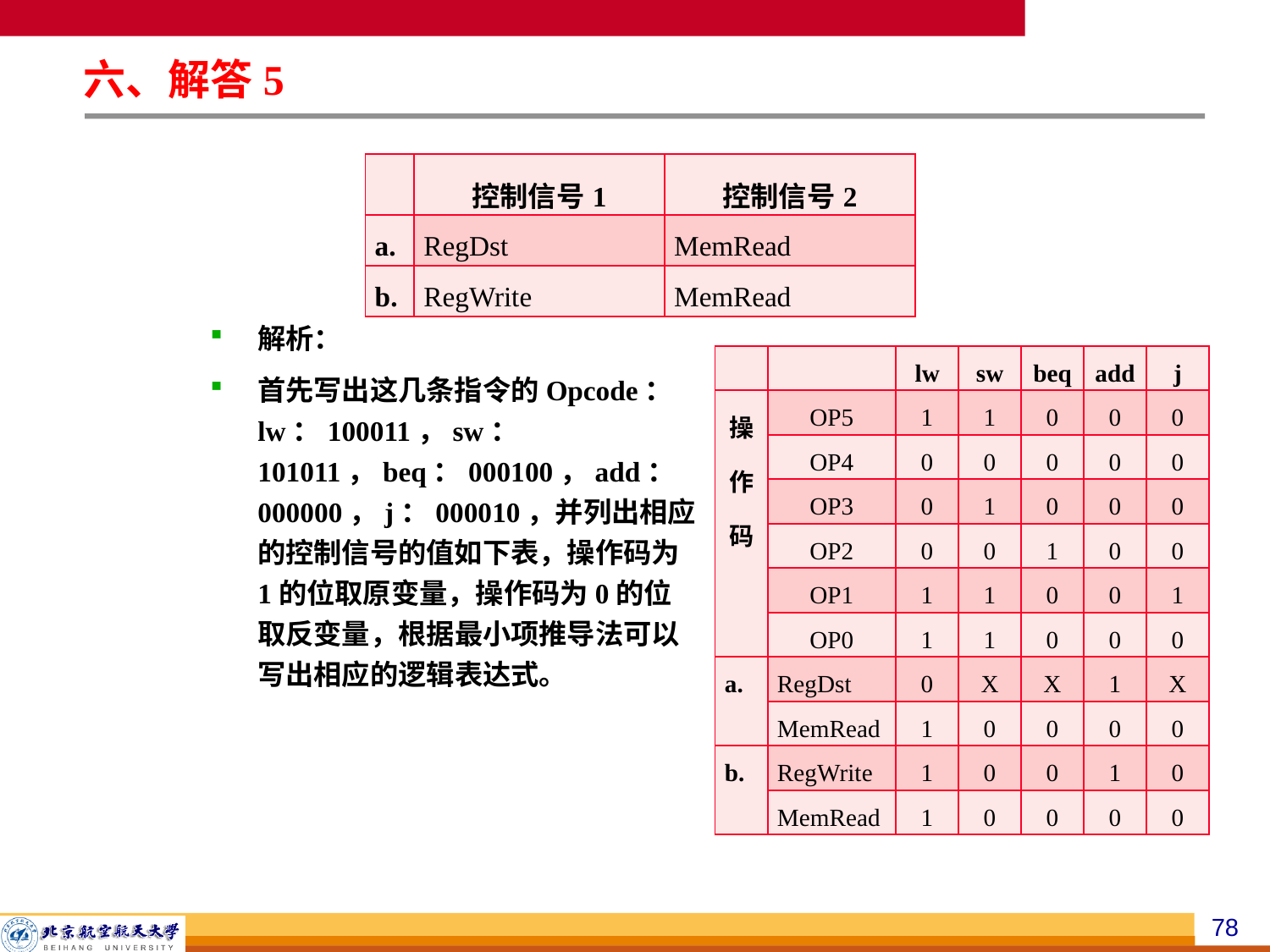

六、解答5

解析：
首先写出这几条指令的Opcode：lw：100011，sw：101011，beq：000100，add：000000，j：000010，并列出相应的控制信号的值如下表，操作码为1的位取原变量，操作码为0的位取反变量，根据最小项推导法可以写出相应的逻辑表达式。
|  | 控制信号1 | 控制信号2 |
| --- | --- | --- |
| a. | RegDst | MemRead |
| b. | RegWrite | MemRead |
|  |  | lw | sw | beq | add | j |
| --- | --- | --- | --- | --- | --- | --- |
| 操作码 | OP5 | 1 | 1 | 0 | 0 | 0 |
|  | OP4 | 0 | 0 | 0 | 0 | 0 |
|  | OP3 | 0 | 1 | 0 | 0 | 0 |
|  | OP2 | 0 | 0 | 1 | 0 | 0 |
|  | OP1 | 1 | 1 | 0 | 0 | 1 |
|  | OP0 | 1 | 1 | 0 | 0 | 0 |
| a. | RegDst | 0 | X | X | 1 | X |
|  | MemRead | 1 | 0 | 0 | 0 | 0 |
| b. | RegWrite | 1 | 0 | 0 | 1 | 0 |
|  | MemRead | 1 | 0 | 0 | 0 | 0 |